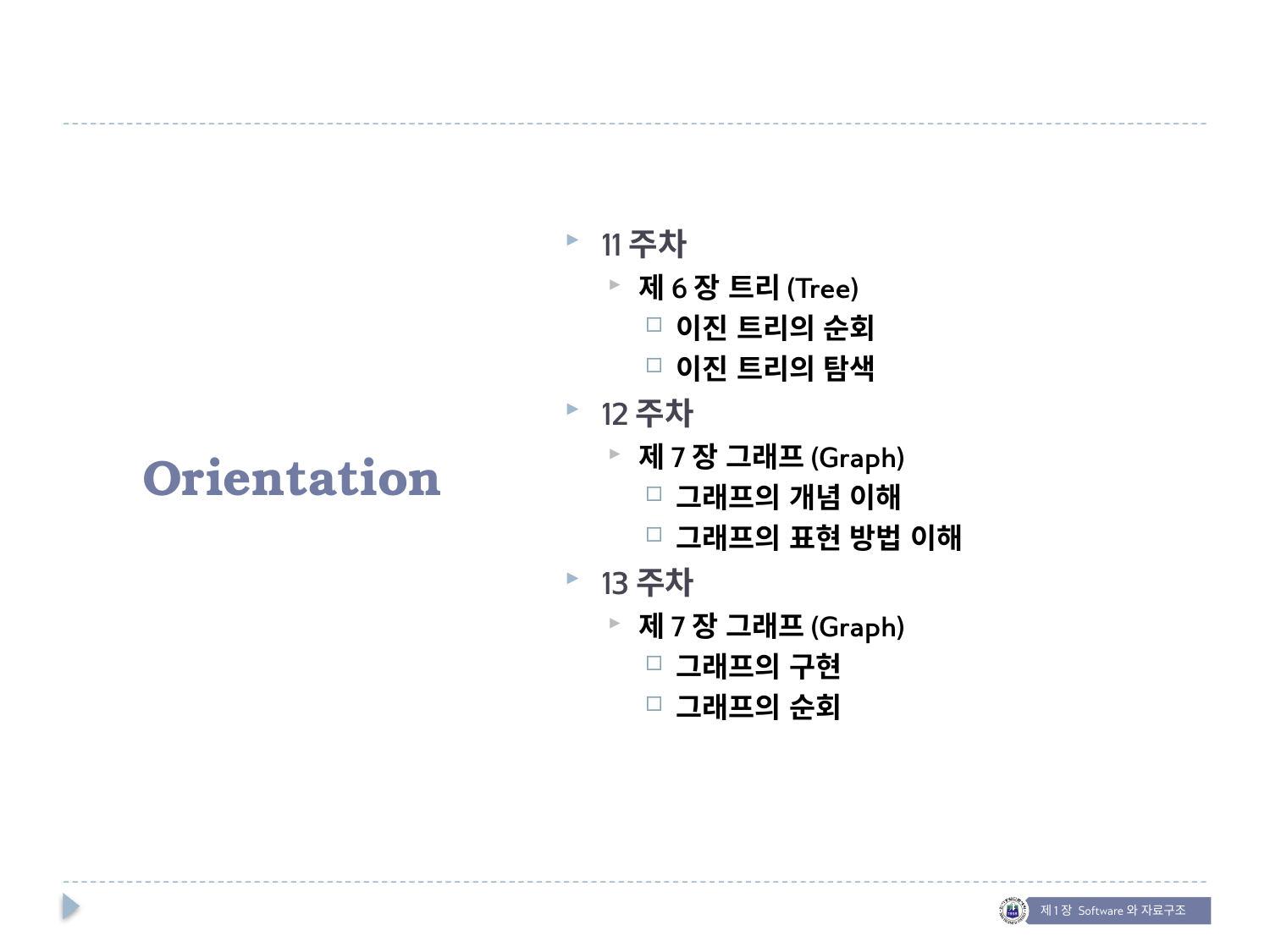

Orientation
11주차
제6장 트리(Tree)
이진 트리의 순회
이진 트리의 탐색
12주차
제7장 그래프(Graph)
그래프의 개념 이해
그래프의 표현 방법 이해
13주차
제7장 그래프(Graph)
그래프의 구현
그래프의 순회